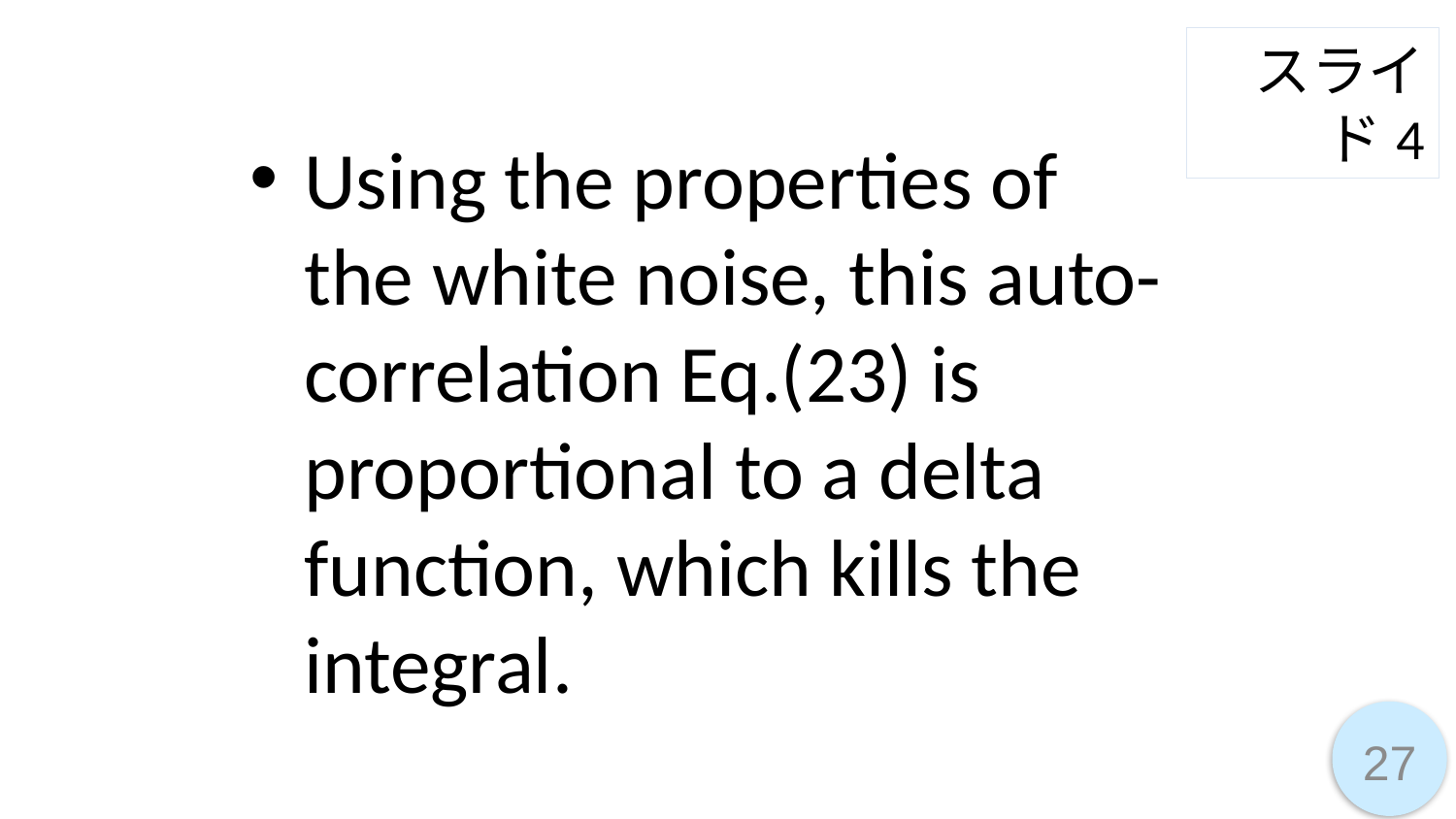

スライド4
Using the properties of the white noise, this auto-correlation Eq.(23) is proportional to a delta function, which kills the integral.
27